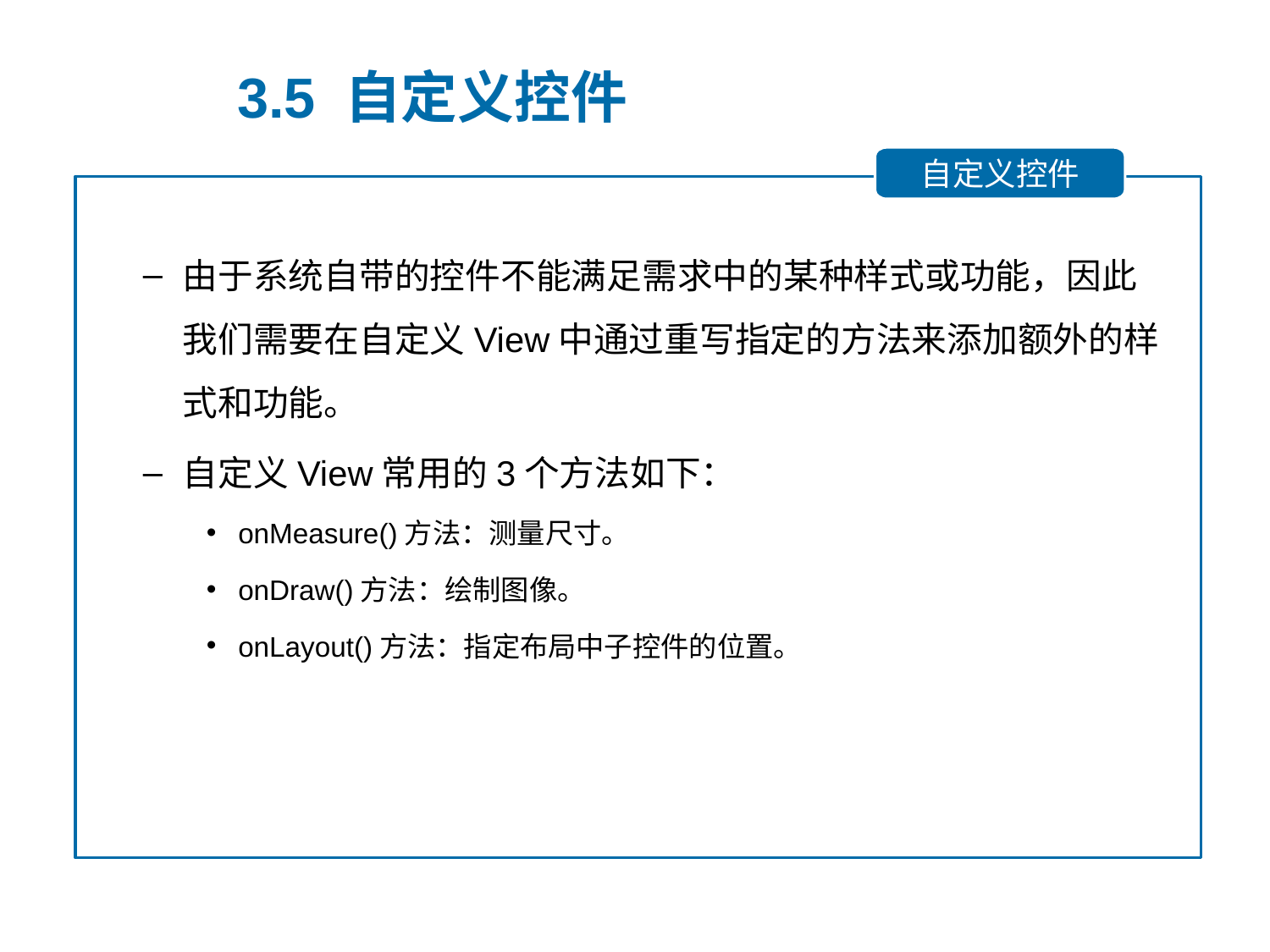

3.5 自定义控件

自定义控件

由于系统自带的控件不能满足需求中的某种样式或功能，因此我们需要在自定义View中通过重写指定的方法来添加额外的样式和功能。
自定义View常用的3个方法如下：
onMeasure()方法：测量尺寸。
onDraw()方法：绘制图像。
onLayout()方法：指定布局中子控件的位置。